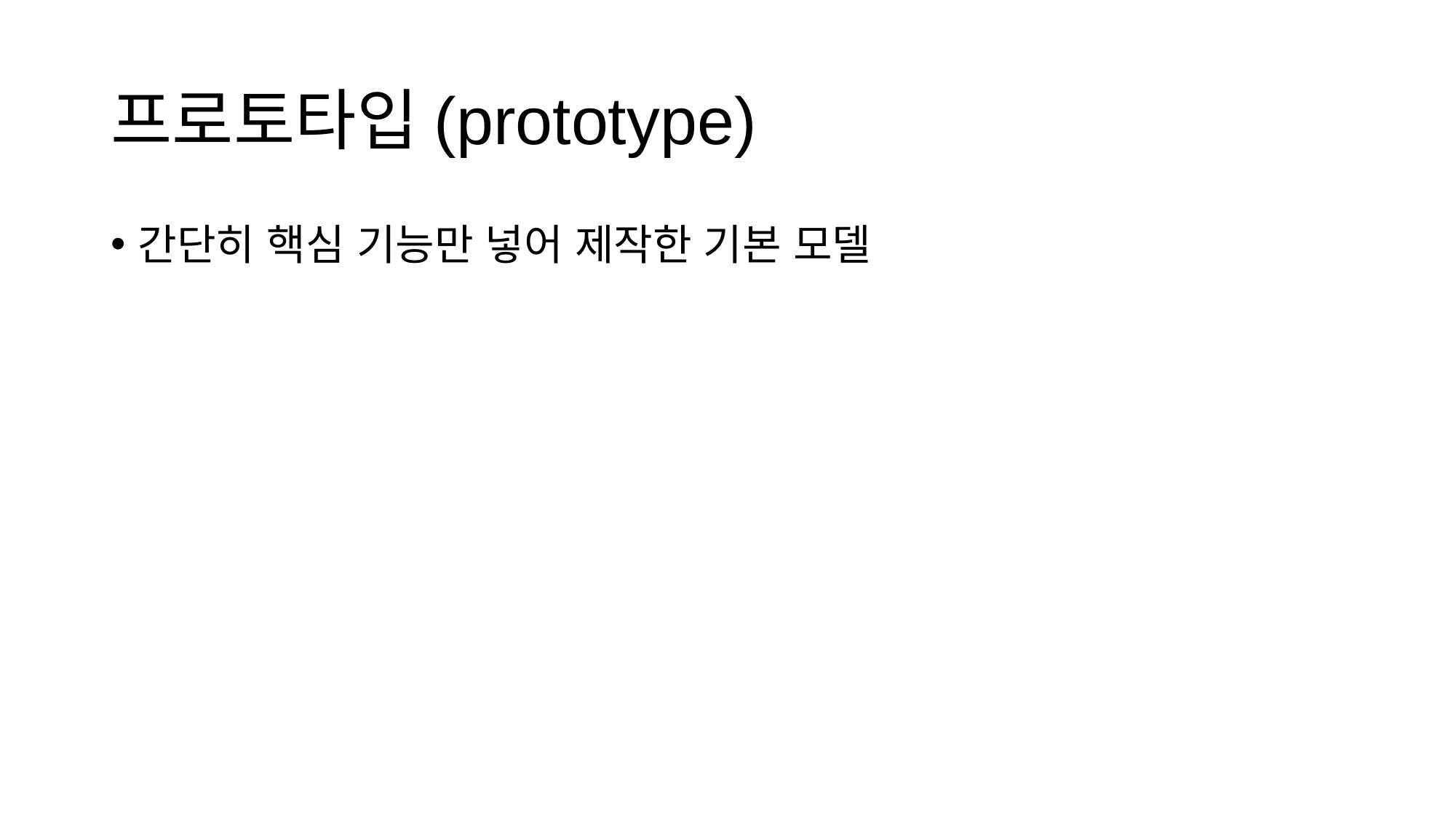

# 프로토타입(prototype)
간단히 핵심 기능만 넣어 제작한 기본 모델